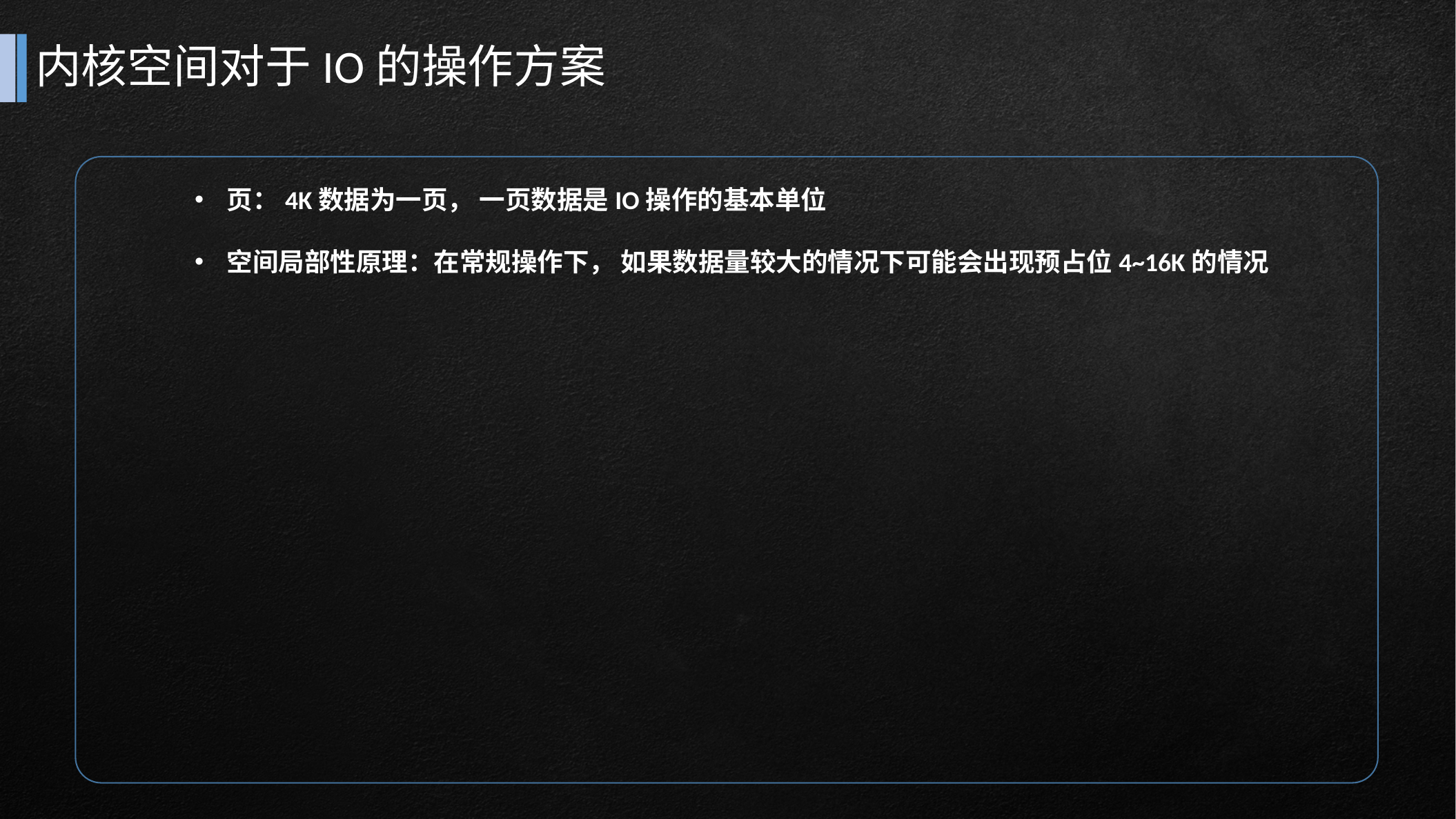

# 内核空间对于IO的操作方案

页：4K数据为一页， 一页数据是IO操作的基本单位

空间局部性原理：在常规操作下， 如果数据量较大的情况下可能会出现预占位4~16K的情况